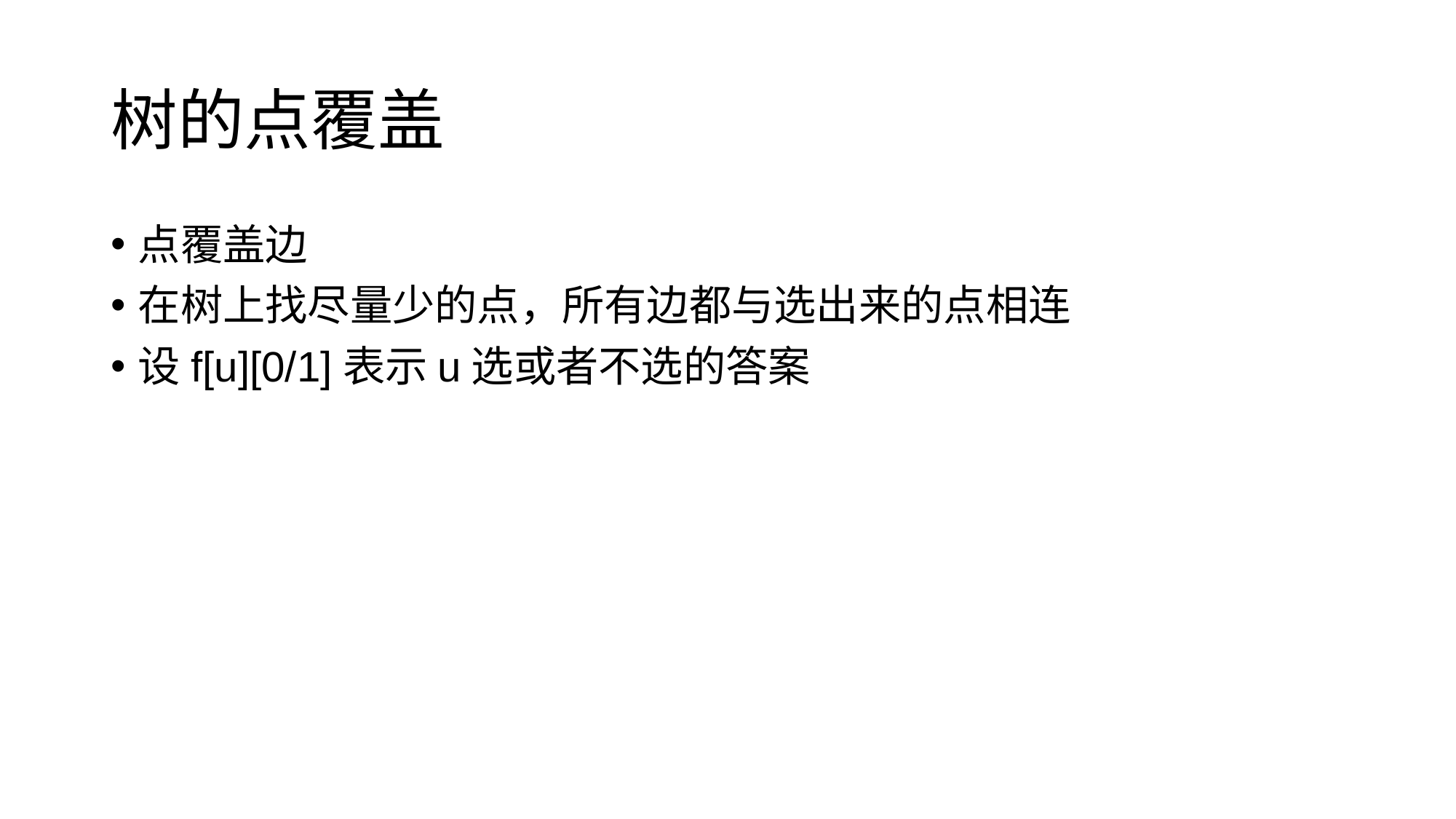

# 树的点覆盖
点覆盖边
在树上找尽量少的点，所有边都与选出来的点相连
设f[u][0/1]表示u选或者不选的答案